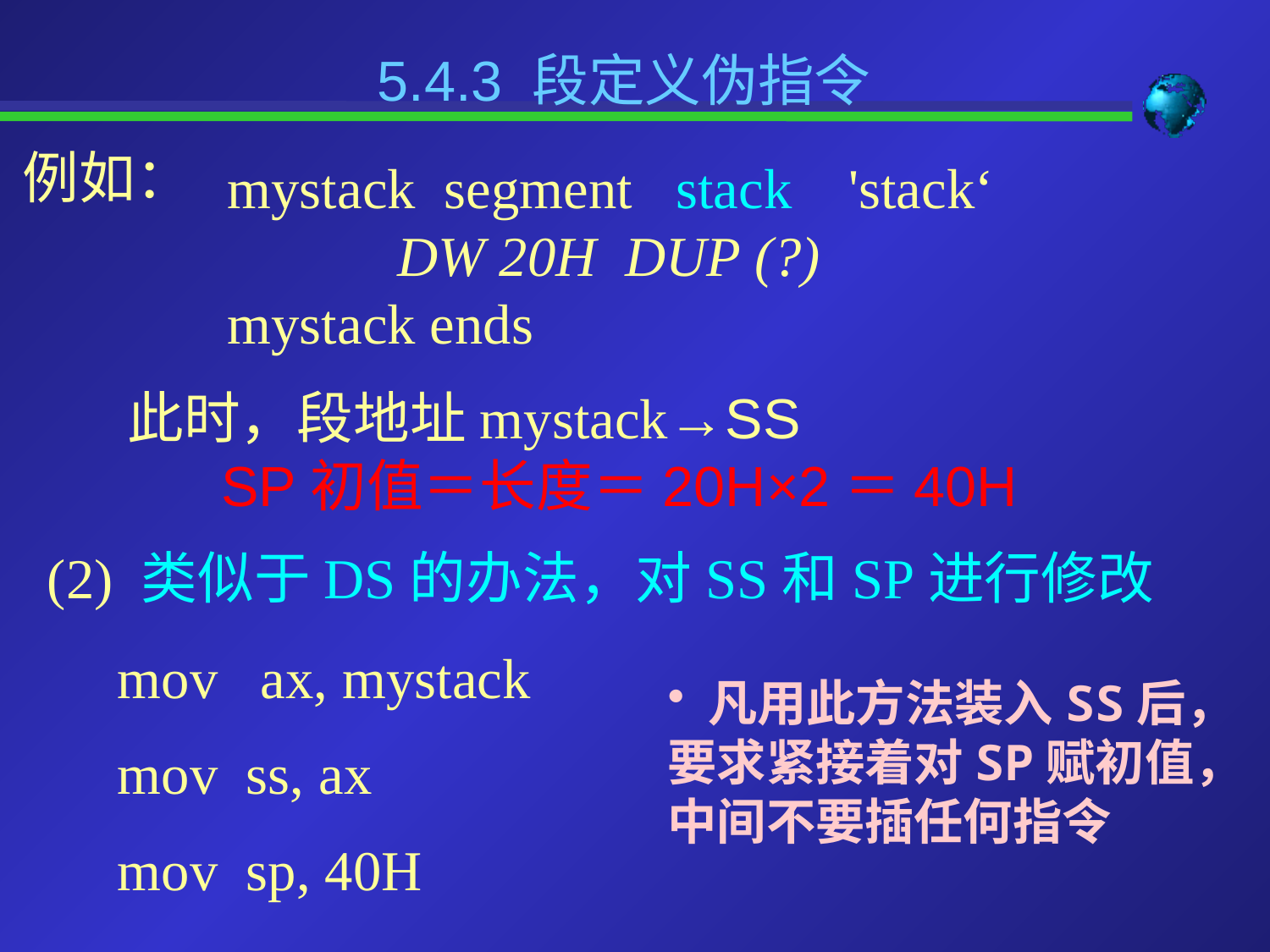

5.4.3 段定义伪指令
例如：
mystack  segment   stack    'stack‘
            DW 20H  DUP (?)
mystack ends
此时，段地址mystack→SS
      SP初值＝长度＝20H×2＝40H
(2) 类似于DS的办法，对SS和SP进行修改
mov   ax, mystack
mov  ss, ax
mov  sp, 40H
 凡用此方法装入SS后，要求紧接着对SP赋初值，中间不要插任何指令
49